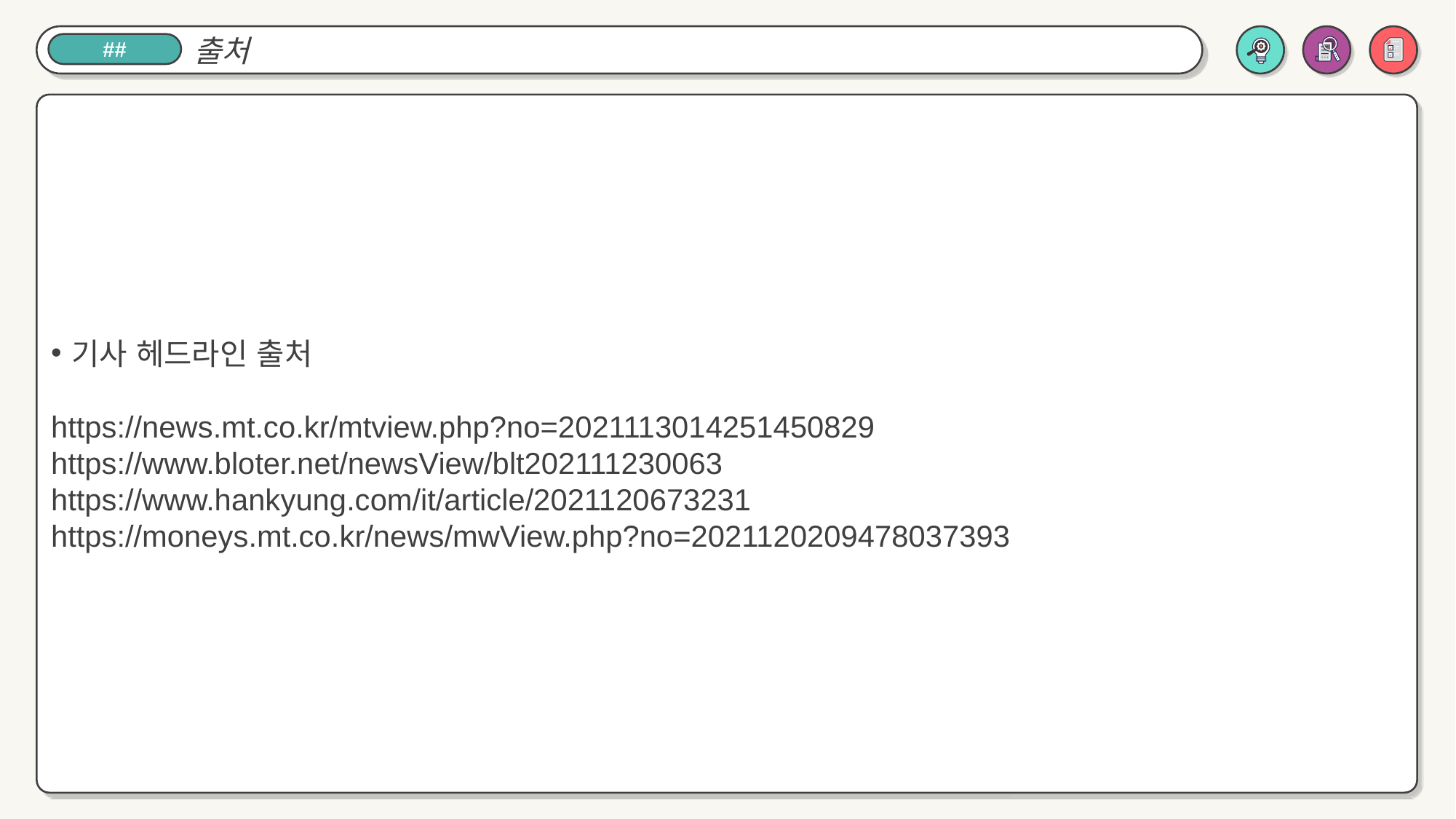

출처

##
기사 헤드라인 출처

https://news.mt.co.kr/mtview.php?no=2021113014251450829
https://www.bloter.net/newsView/blt202111230063
https://www.hankyung.com/it/article/2021120673231
https://moneys.mt.co.kr/news/mwView.php?no=2021120209478037393